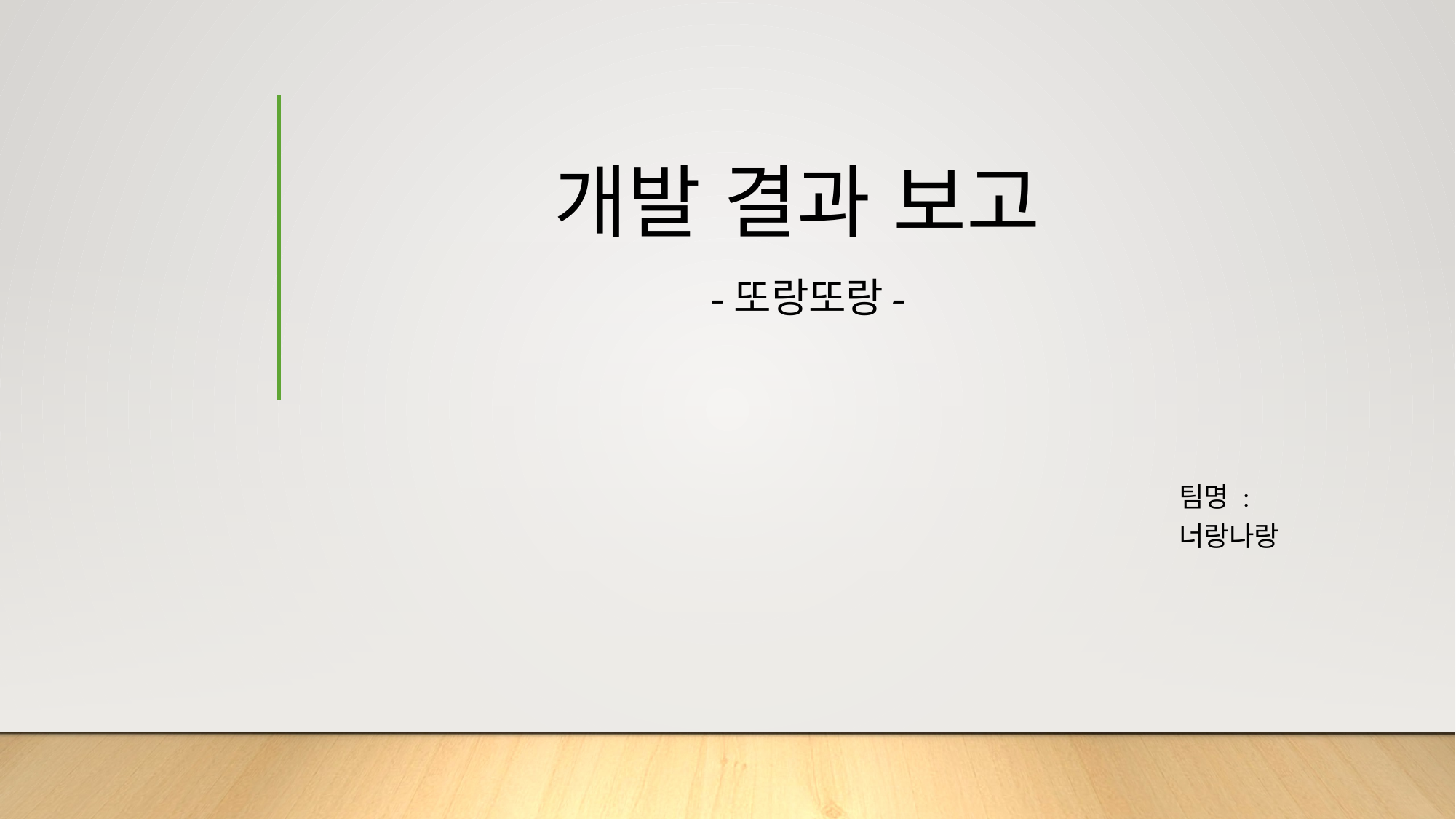

# 개발 결과 보고 -또랑또랑-
팀명 :
너랑나랑